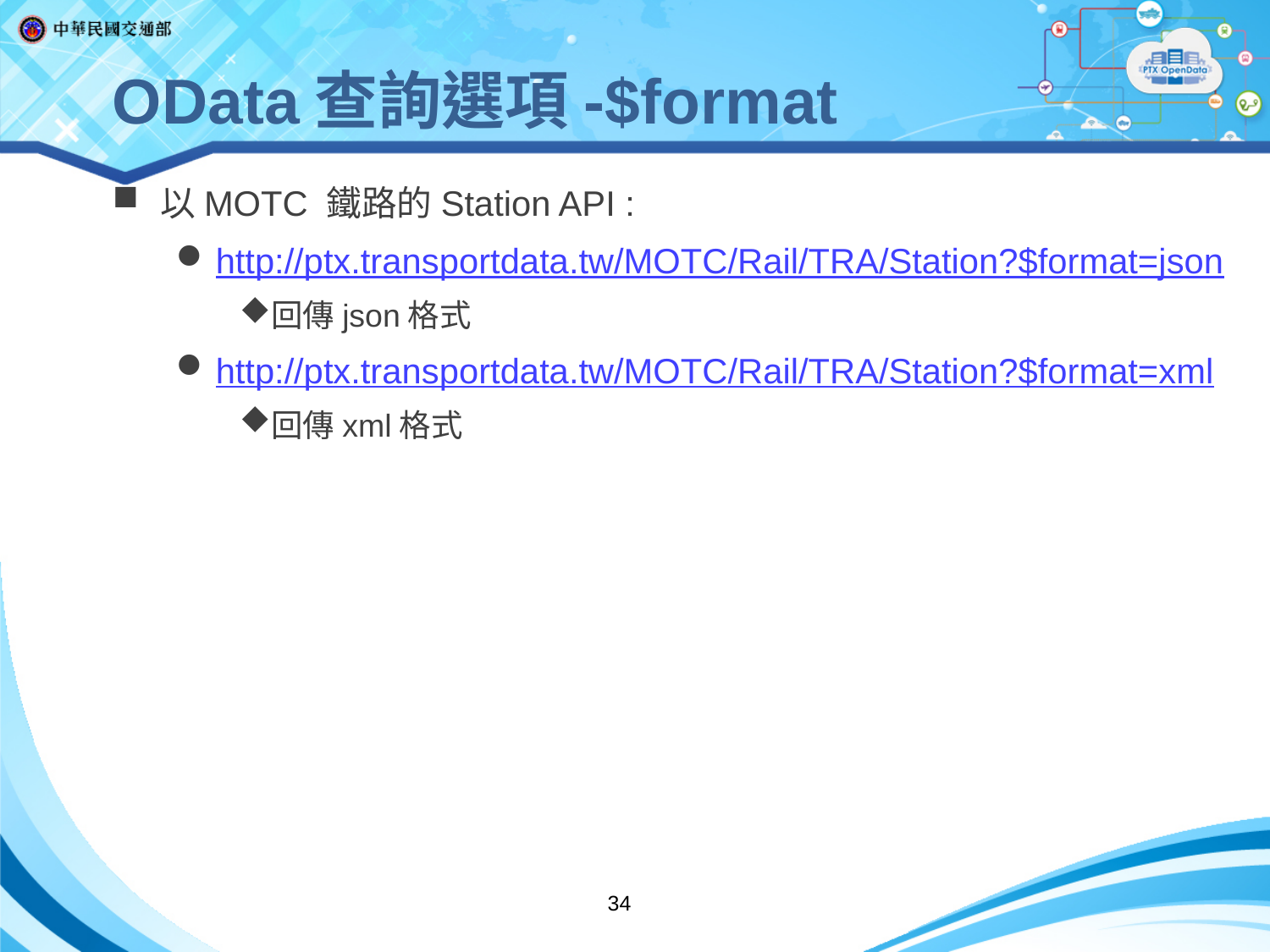

OData查詢選項-$format
以MOTC 鐵路的Station API :
http://ptx.transportdata.tw/MOTC/Rail/TRA/Station?$format=json
回傳json格式
http://ptx.transportdata.tw/MOTC/Rail/TRA/Station?$format=xml
回傳xml格式
34